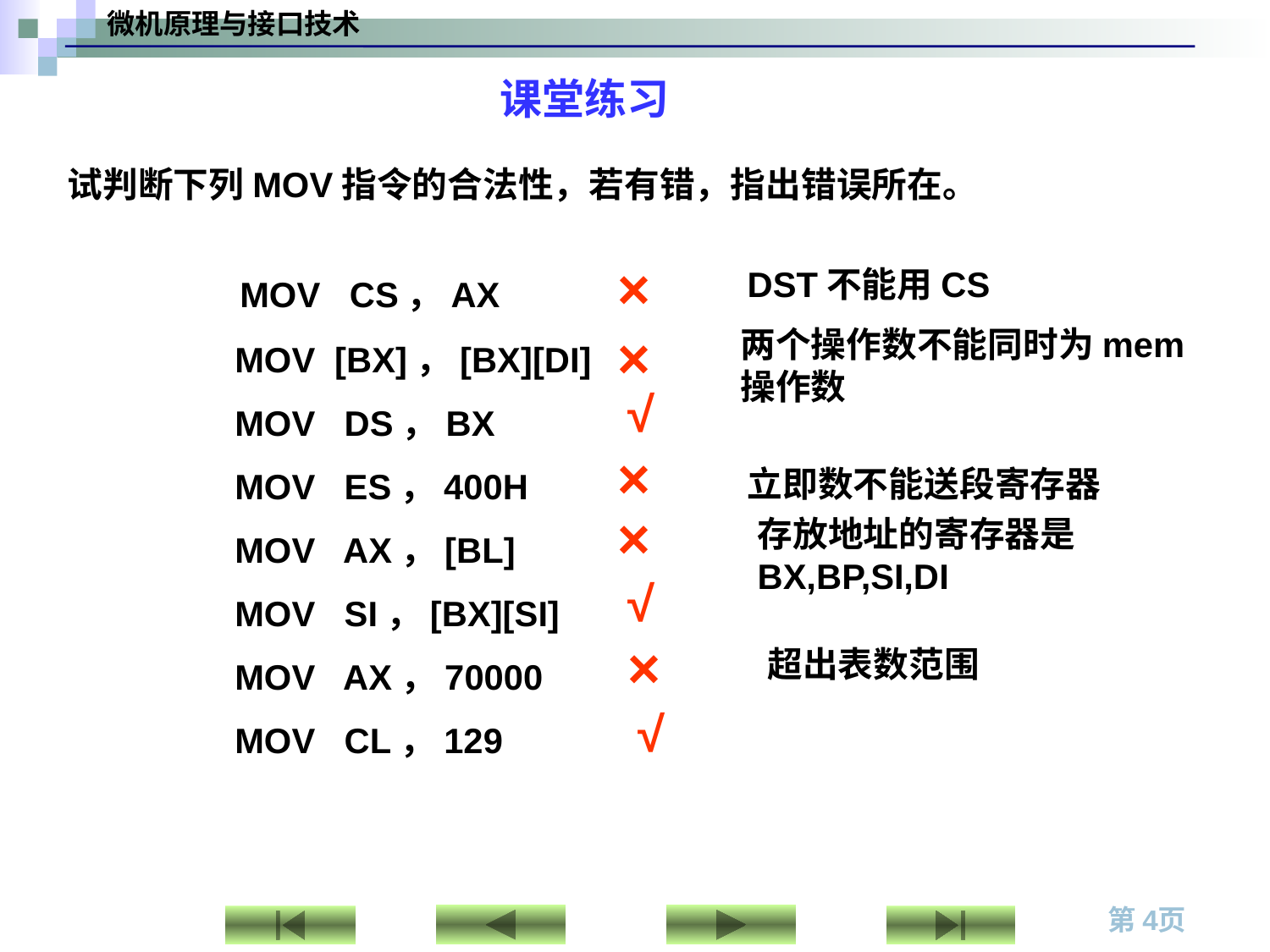

课堂练习
试判断下列MOV指令的合法性，若有错，指出错误所在。
         MOV   CS，AX
          MOV  [BX]，[BX][DI]
          MOV   DS，BX
          MOV   ES，400H
          MOV   AX，[BL]
          MOV   SI，[BX][SI]
          MOV   AX，70000
          MOV   CL，129
×
DST不能用CS
×
两个操作数不能同时为mem操作数
√
×
立即数不能送段寄存器
×
存放地址的寄存器是BX,BP,SI,DI
√
×
超出表数范围
√